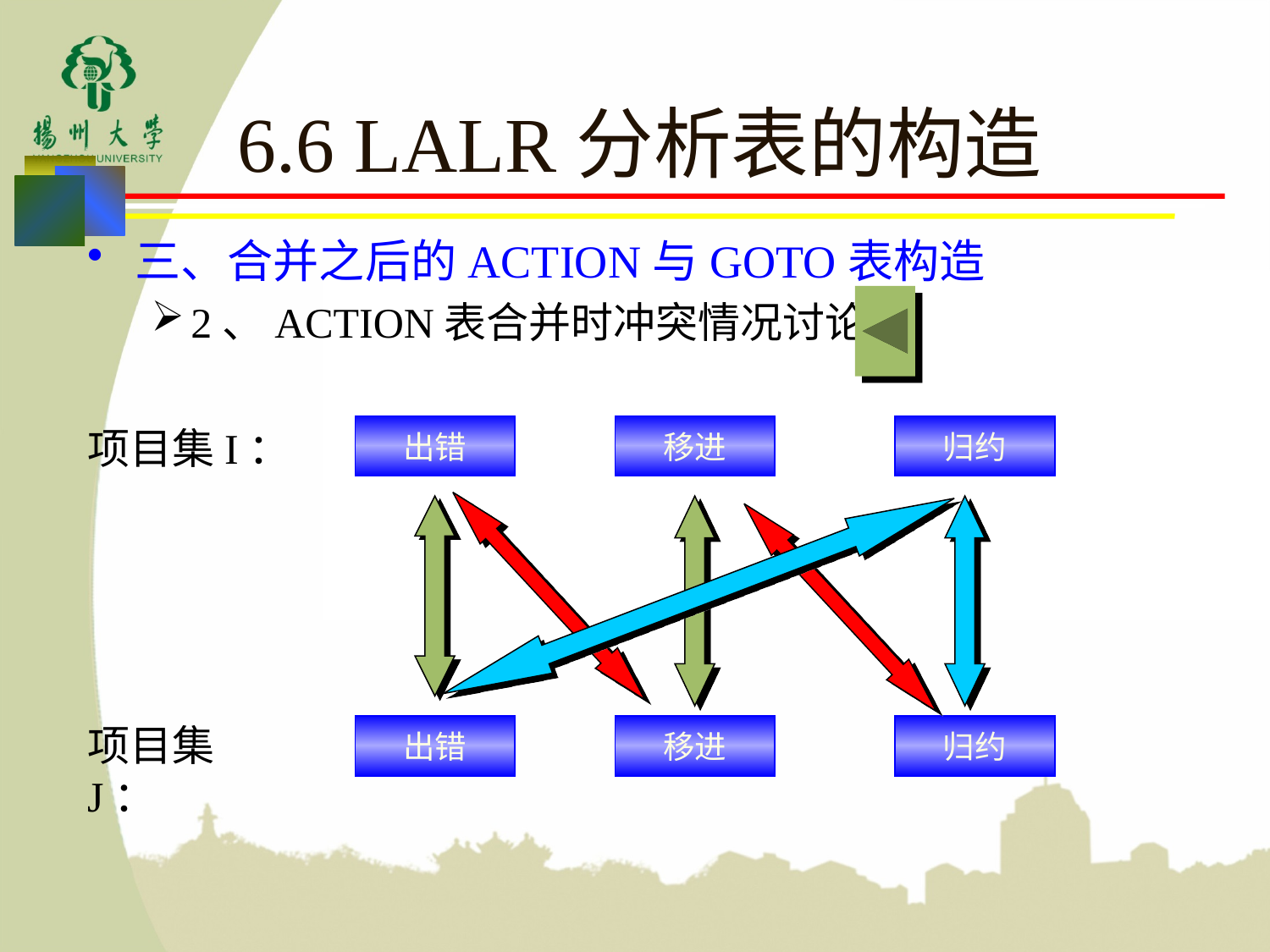

# 6.6 LALR分析表的构造
三、合并之后的ACTION与GOTO表构造
2、ACTION表合并时冲突情况讨论：

项目集I：
出错
移进
归约

项目集J：
出错
移进
归约

110